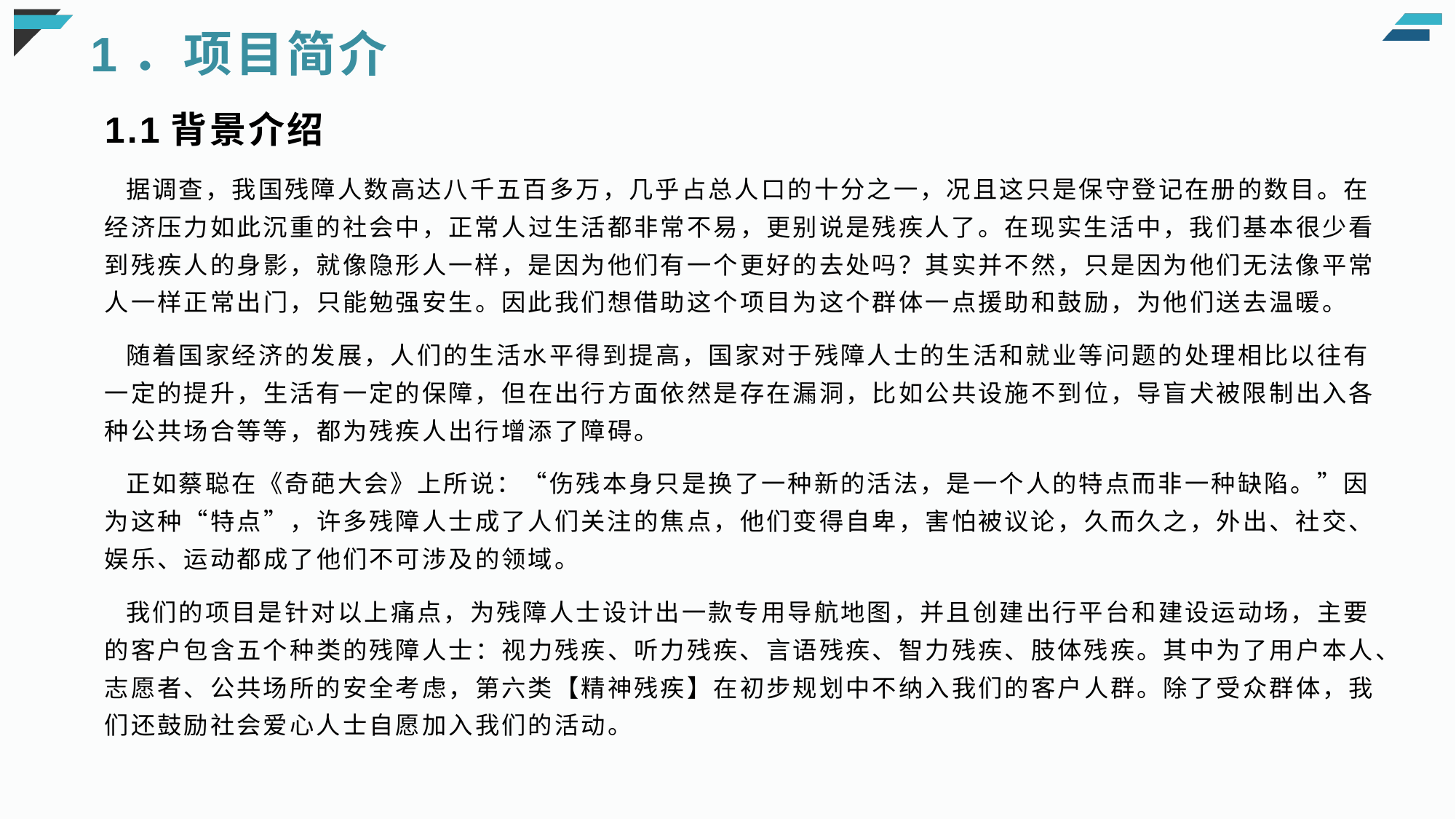

# 1．项目简介
1.1背景介绍
  据调查，我国残障人数高达八千五百多万，几乎占总人口的十分之一，况且这只是保守登记在册的数目。在经济压力如此沉重的社会中，正常人过生活都非常不易，更别说是残疾人了。在现实生活中，我们基本很少看到残疾人的身影，就像隐形人一样，是因为他们有一个更好的去处吗？其实并不然，只是因为他们无法像平常人一样正常出门，只能勉强安生。因此我们想借助这个项目为这个群体一点援助和鼓励，为他们送去温暖。
  随着国家经济的发展，人们的生活水平得到提高，国家对于残障人士的生活和就业等问题的处理相比以往有一定的提升，生活有一定的保障，但在出行方面依然是存在漏洞，比如公共设施不到位，导盲犬被限制出入各种公共场合等等，都为残疾人出行增添了障碍。
  正如蔡聪在《奇葩大会》上所说：“伤残本身只是换了一种新的活法，是一个人的特点而非一种缺陷。”因为这种“特点”，许多残障人士成了人们关注的焦点，他们变得自卑，害怕被议论，久而久之，外出、社交、娱乐、运动都成了他们不可涉及的领域。
  我们的项目是针对以上痛点，为残障人士设计出一款专用导航地图，并且创建出行平台和建设运动场，主要的客户包含五个种类的残障人士：视力残疾、听力残疾、言语残疾、智力残疾、肢体残疾。其中为了用户本人、志愿者、公共场所的安全考虑，第六类【精神残疾】在初步规划中不纳入我们的客户人群。除了受众群体，我们还鼓励社会爱心人士自愿加入我们的活动。